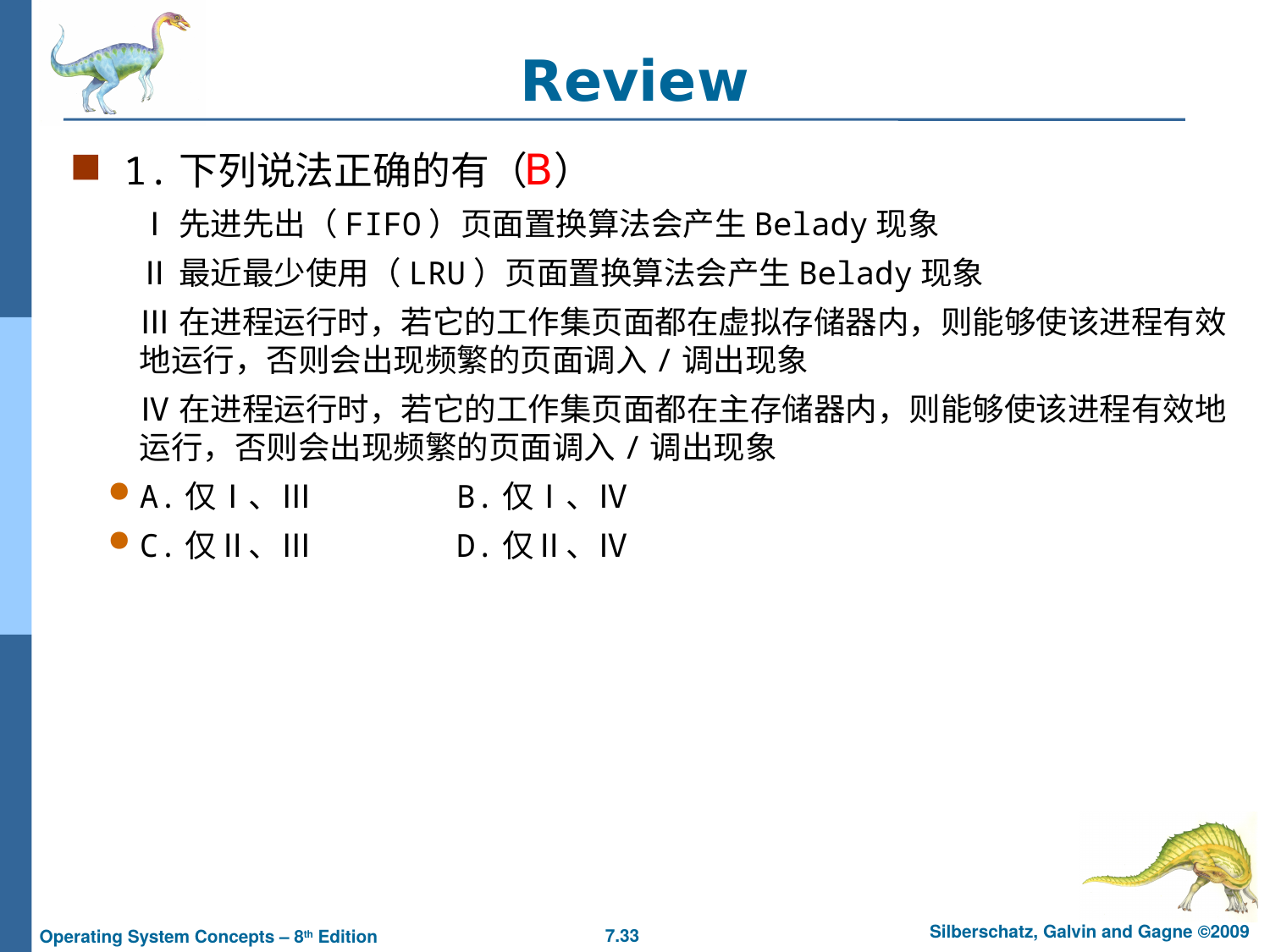

# Review
B
1.下列说法正确的有（   ）
Ⅰ先进先出（FIFO）页面置换算法会产生Belady现象
Ⅱ最近最少使用（LRU）页面置换算法会产生Belady现象
Ⅲ在进程运行时，若它的工作集页面都在虚拟存储器内，则能够使该进程有效地运行，否则会出现频繁的页面调入/调出现象
Ⅳ在进程运行时，若它的工作集页面都在主存储器内，则能够使该进程有效地运行，否则会出现频繁的页面调入/调出现象
A.仅Ⅰ、Ⅲ                   B.仅Ⅰ、Ⅳ
C.仅Ⅱ、Ⅲ                   D.仅Ⅱ、Ⅳ